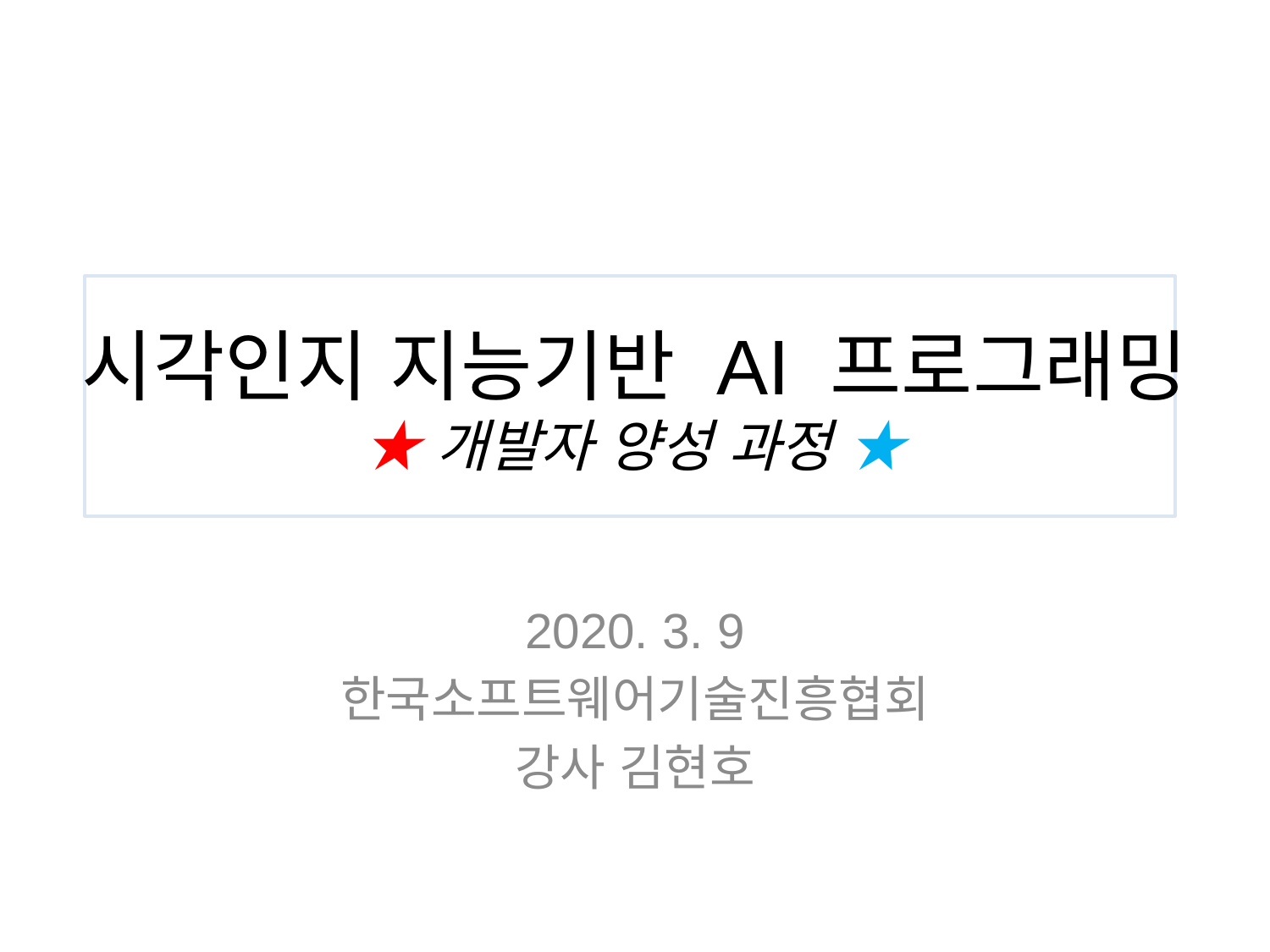

# 시각인지 지능기반 AI 프로그래밍 ★ 개발자 양성 과정 ★
2020. 3. 9
한국소프트웨어기술진흥협회
강사 김현호